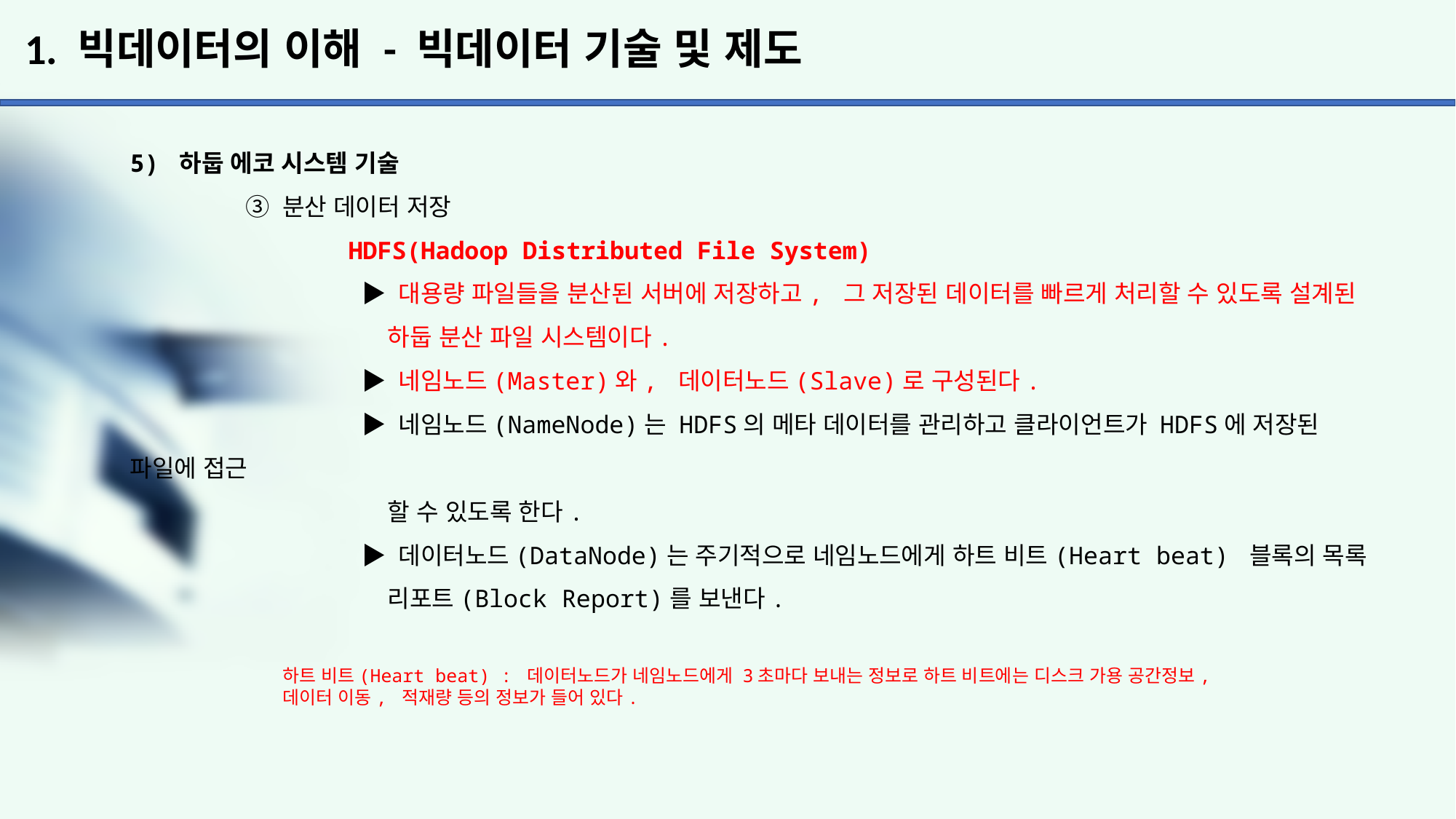

# 1. 빅데이터의 이해 - 빅데이터 기술 및 제도
5) 하둡 에코 시스템 기술
	 ③ 분산 데이터 저장
		HDFS(Hadoop Distributed File System)
		  ▶ 대용량 파일들을 분산된 서버에 저장하고, 그 저장된 데이터를 빠르게 처리할 수 있도록 설계된
		     하둡 분산 파일 시스템이다.
		  ▶ 네임노드(Master)와, 데이터노드(Slave)로 구성된다.
		  ▶ 네임노드(NameNode)는 HDFS의 메타 데이터를 관리하고 클라이언트가 HDFS에 저장된 파일에 접근
		     할 수 있도록 한다.
		  ▶ 데이터노드(DataNode)는 주기적으로 네임노드에게 하트 비트(Heart beat) 블록의 목록
		     리포트(Block Report)를 보낸다.
하트 비트(Heart beat) : 데이터노드가 네임노드에게 3초마다 보내는 정보로 하트 비트에는 디스크 가용 공간정보,
데이터 이동, 적재량 등의 정보가 들어 있다.